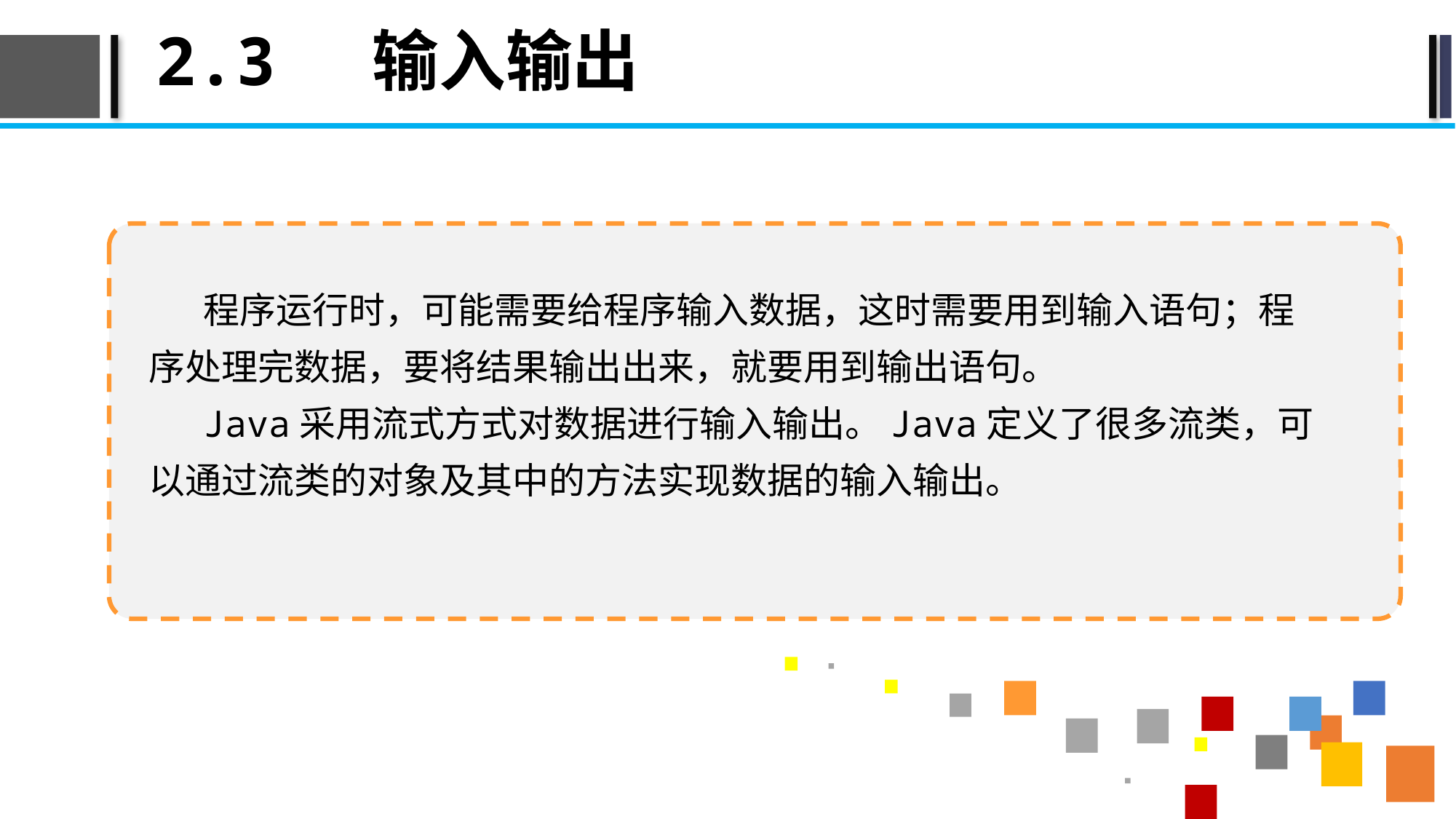

# 2.3  输入输出

程序运行时，可能需要给程序输入数据，这时需要用到输入语句；程序处理完数据，要将结果输出出来，就要用到输出语句。
Java采用流式方式对数据进行输入输出。Java定义了很多流类，可以通过流类的对象及其中的方法实现数据的输入输出。